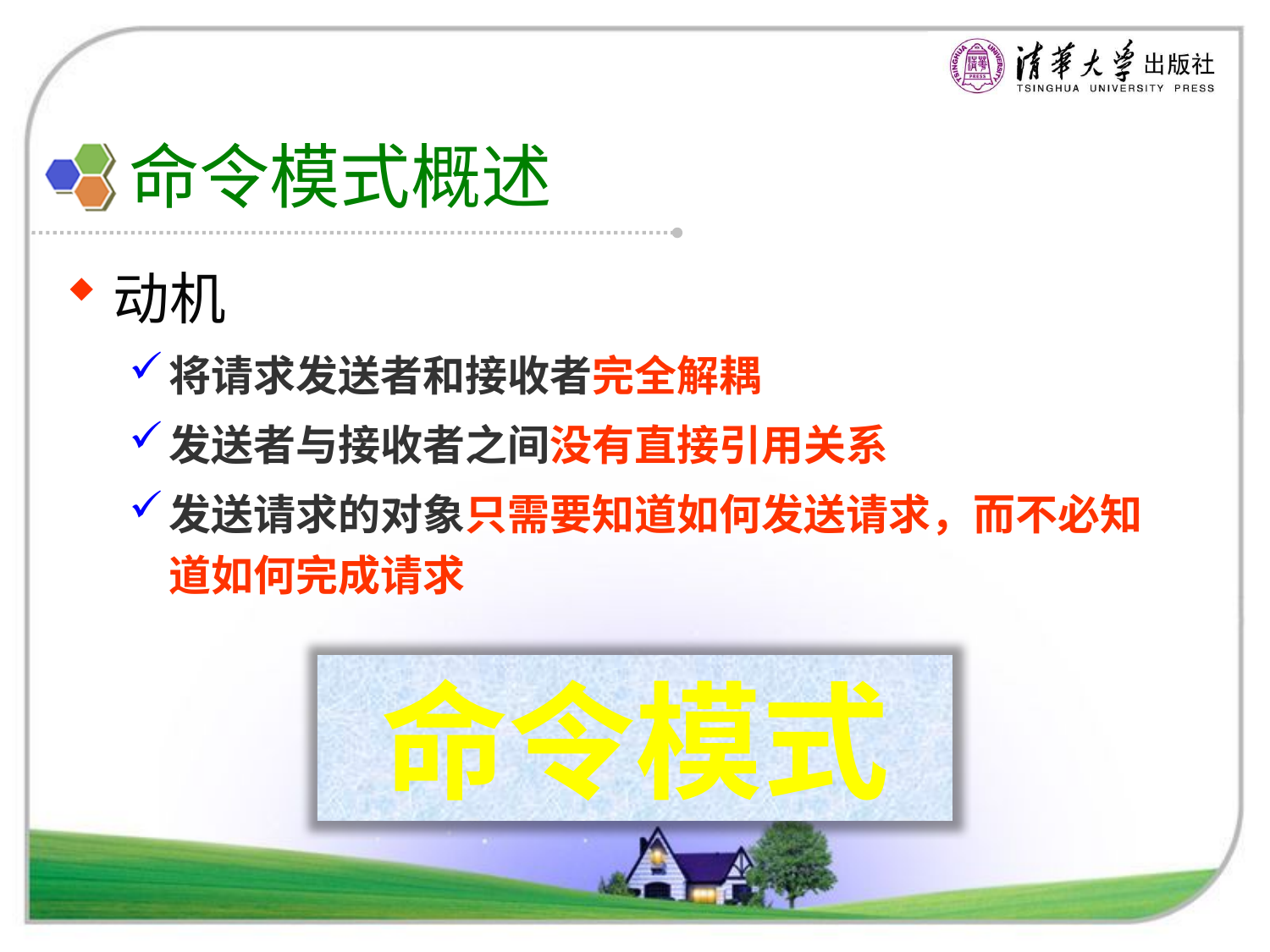

# 命令模式概述
动机
将请求发送者和接收者完全解耦
发送者与接收者之间没有直接引用关系
发送请求的对象只需要知道如何发送请求，而不必知道如何完成请求
命令模式